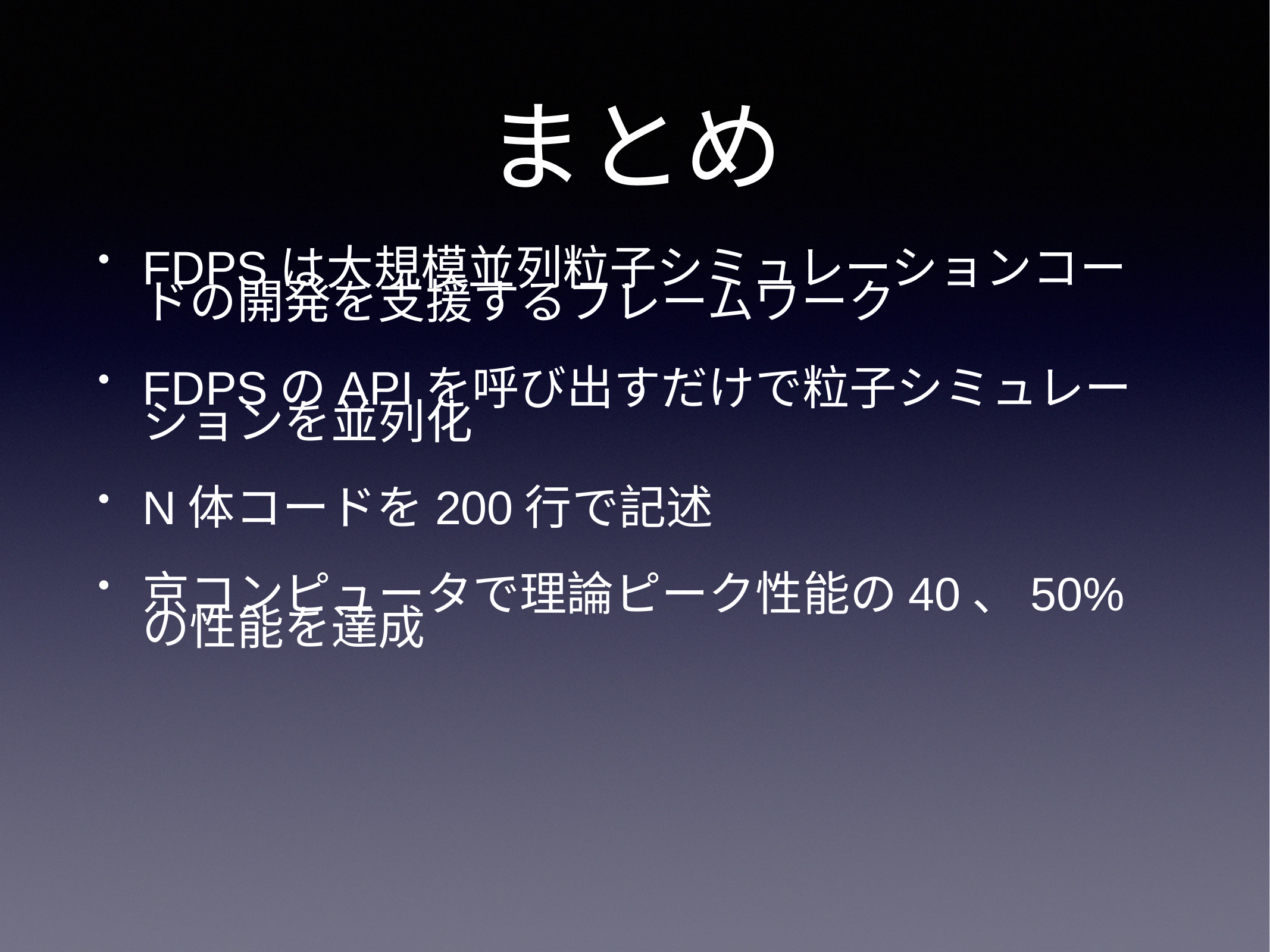

# まとめ
FDPSは大規模並列粒子シミュレーションコードの開発を支援するフレームワーク
FDPSのAPIを呼び出すだけで粒子シミュレーションを並列化
N体コードを200行で記述
京コンピュータで理論ピーク性能の40、50%の性能を達成